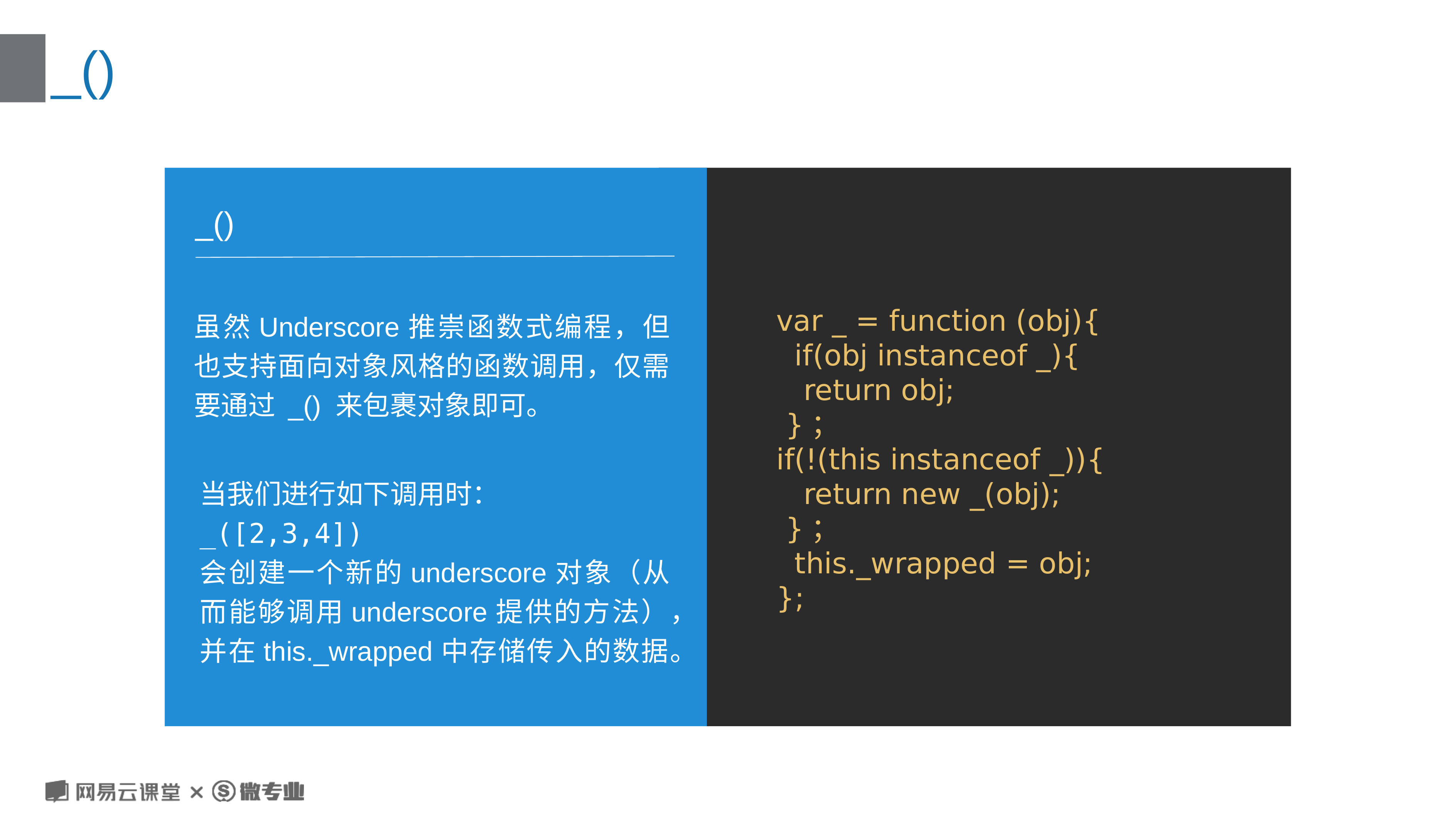

# _()

_()

2级DOM中增加定义了DOM事件模型的概念。

“DOM2级事件”规定的事件流包括3个阶段：事件捕获阶段、处于目标阶段和事件冒泡阶段。首先发生的是事件捕获，然后处于目标阶段，最后才事件冒泡。
虽然Underscore推崇函数式编程，但也支持面向对象风格的函数调用，仅需要通过 _() 来包裹对象即可。
var _ = function (obj){
  if(obj instanceof _){
   return obj;
 }；
if(!(this instanceof _)){
   return new _(obj);
 }；
  this._wrapped = obj;
};
当我们进行如下调用时：
_([2,3,4])
会创建一个新的underscore对象（从而能够调用underscore提供的方法），并在this._wrapped中存储传入的数据。